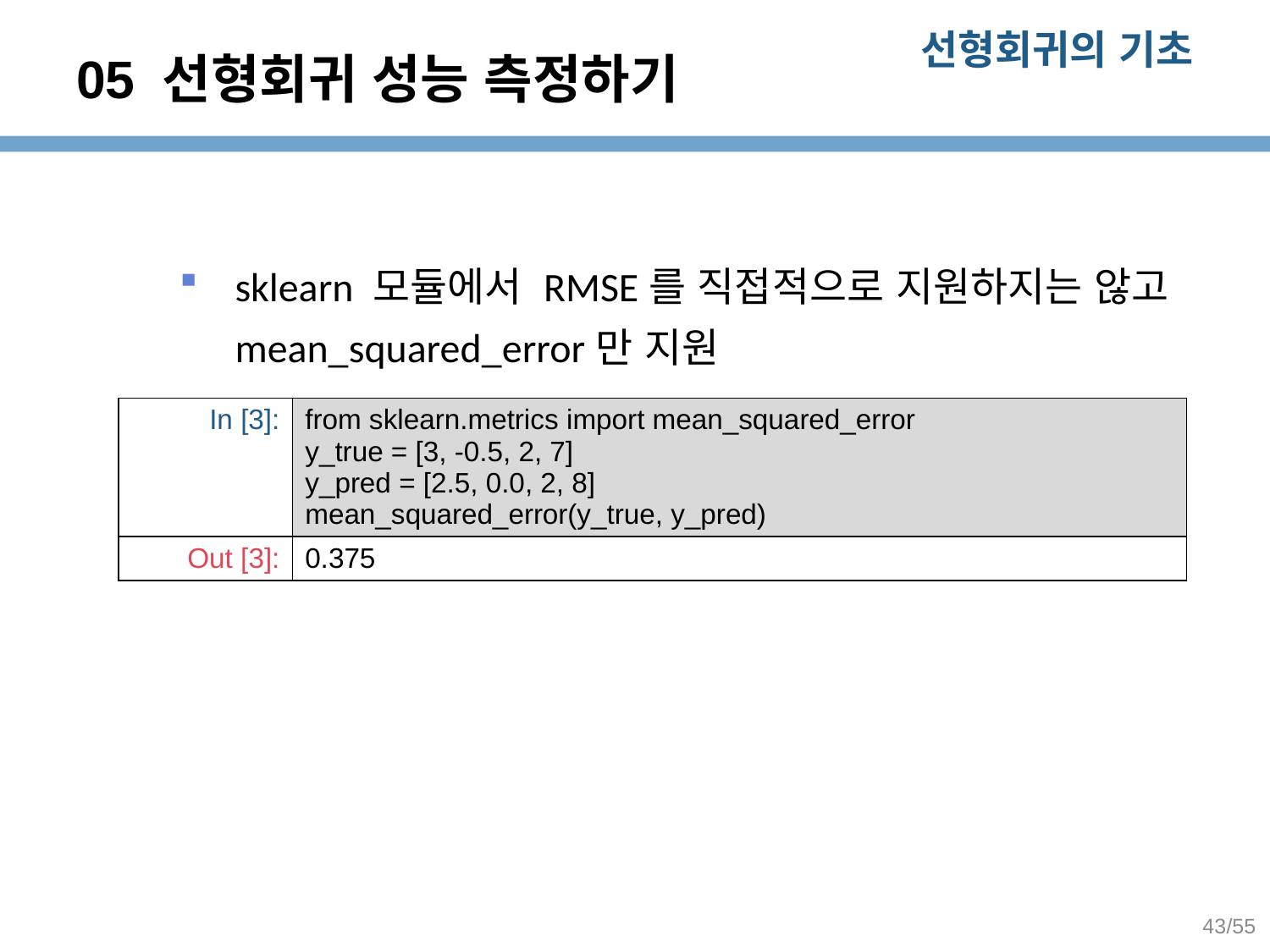

# 05 선형회귀 성능 측정하기

sklearn 모듈에서 RMSE를 직접적으로 지원하지는 않고 mean_squared_error만 지원

| In [3]: | from sklearn.metrics import mean\_squared\_error y\_true = [3, -0.5, 2, 7] y\_pred = [2.5, 0.0, 2, 8] mean\_squared\_error(y\_true, y\_pred) |
| --- | --- |
| Out [3]: | 0.375 |
43/55